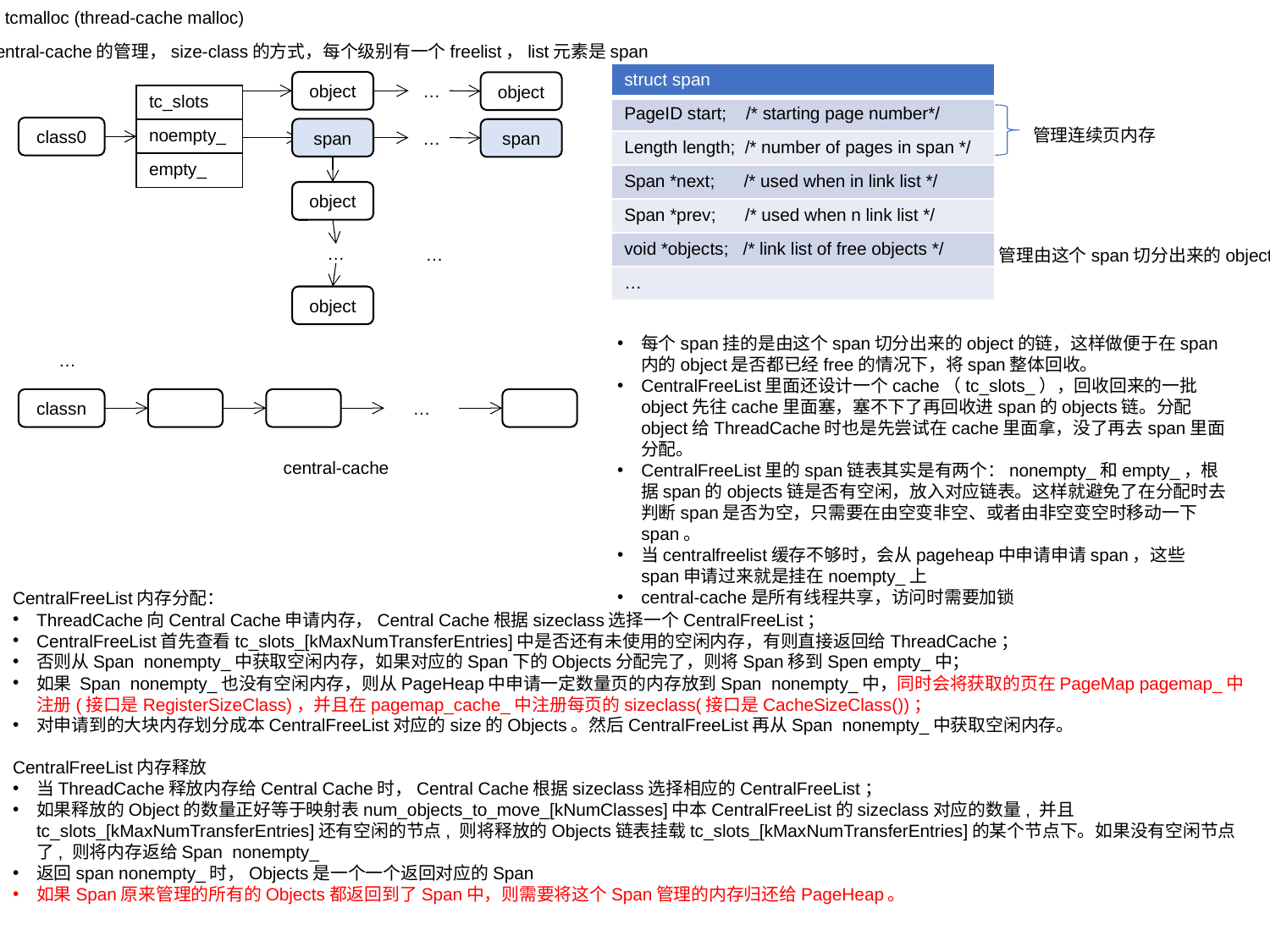

tcmalloc (thread-cache malloc)
central-cache的管理，size-class的方式，每个级别有一个freelist，list元素是span
| struct span |
| --- |
| PageID start; /\* starting page number\*/ |
| Length length; /\* number of pages in span \*/ |
| Span \*next; /\* used when in link list \*/ |
| Span \*prev; /\* used when n link list \*/ |
| void \*objects; /\* link list of free objects \*/ |
| … |
object
…
object
| tc\_slots |
| --- |
| noempty\_ |
| empty\_ |

class0
管理连续页内存
span
…
span
object
…
管理由这个span切分出来的objects
…
object
每个span挂的是由这个span切分出来的object的链，这样做便于在span内的object是否都已经free的情况下，将span整体回收。
CentralFreeList里面还设计一个cache（tc_slots_），回收回来的一批object先往cache里面塞，塞不下了再回收进span的objects链。分配object给ThreadCache时也是先尝试在cache里面拿，没了再去span里面分配。
CentralFreeList里的span链表其实是有两个：nonempty_和empty_，根据span的objects链是否有空闲，放入对应链表。这样就避免了在分配时去判断span是否为空，只需要在由空变非空、或者由非空变空时移动一下span。
当centralfreelist缓存不够时，会从pageheap中申请申请span，这些span申请过来就是挂在noempty_上
central-cache是所有线程共享，访问时需要加锁
…
classn

…

central-cache
CentralFreeList内存分配：
ThreadCache向Central Cache申请内存，Central Cache根据sizeclass选择一个CentralFreeList；
CentralFreeList首先查看tc_slots_[kMaxNumTransferEntries]中是否还有未使用的空闲内存，有则直接返回给ThreadCache；
否则从Span  nonempty_中获取空闲内存，如果对应的Span下的Objects分配完了，则将Span移到Spen empty_中；
如果 Span  nonempty_也没有空闲内存，则从PageHeap中申请一定数量页的内存放到Span  nonempty_中，同时会将获取的页在PageMap pagemap_中注册(接口是RegisterSizeClass)，并且在pagemap_cache_中注册每页的sizeclass(接口是CacheSizeClass())；
对申请到的大块内存划分成本CentralFreeList对应的size的Objects。然后CentralFreeList再从Span  nonempty_中获取空闲内存。

CentralFreeList内存释放
当ThreadCache释放内存给Central Cache时，Central Cache根据sizeclass选择相应的CentralFreeList；
如果释放的Object的数量正好等于映射表num_objects_to_move_[kNumClasses]中本CentralFreeList的sizeclass对应的数量, 并且tc_slots_[kMaxNumTransferEntries]还有空闲的节点, 则将释放的Objects链表挂载tc_slots_[kMaxNumTransferEntries]的某个节点下。如果没有空闲节点了, 则将内存返给Span  nonempty_
返回span nonempty_时，Objects是一个一个返回对应的Span
如果Span原来管理的所有的Objects都返回到了Span中，则需要将这个Span管理的内存归还给PageHeap。